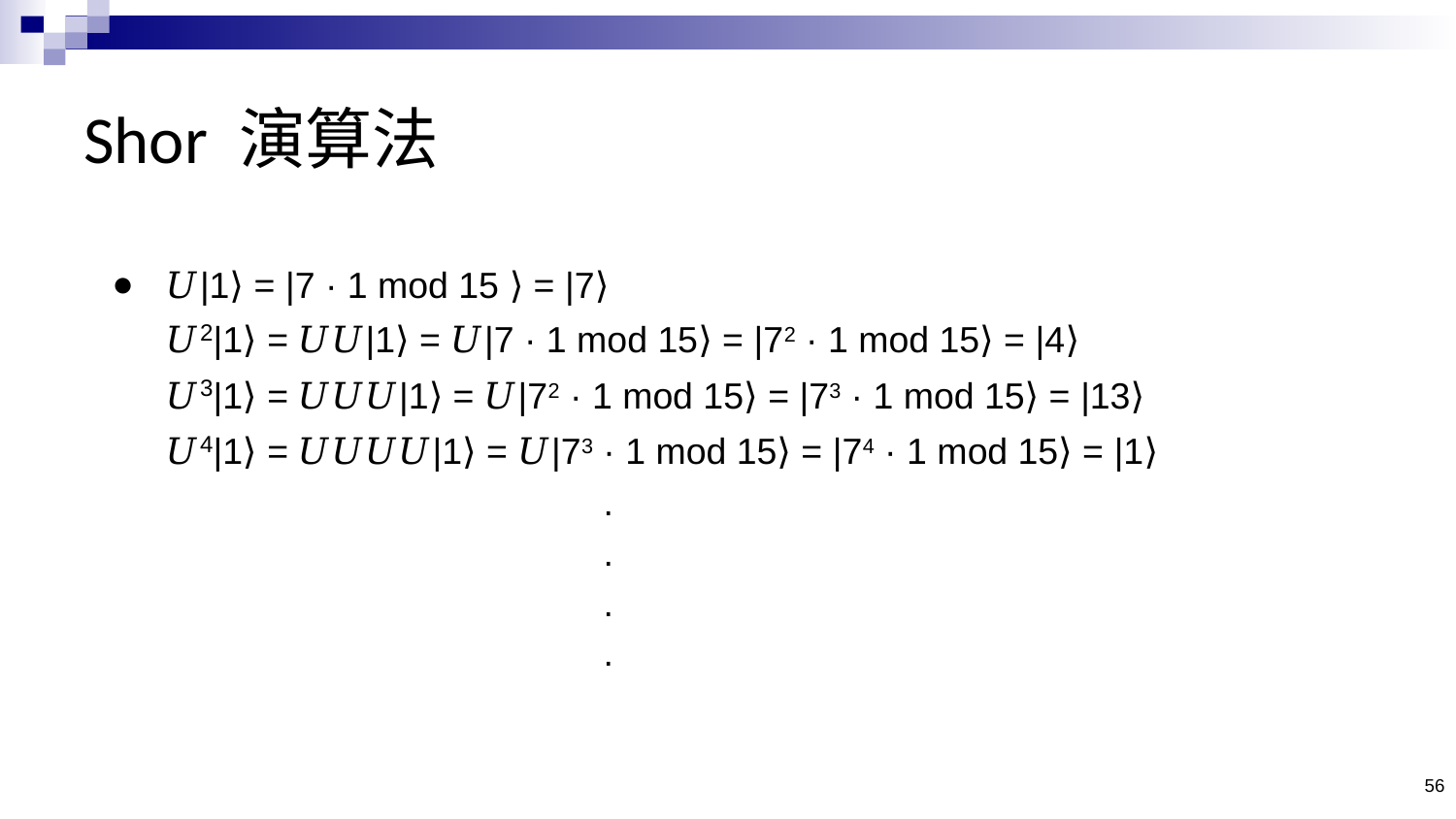

# Shor 演算法
𝑈|1⟩ = |7 · 1 mod 15 ⟩ = |7⟩
𝑈2|1⟩ = 𝑈𝑈|1⟩ = 𝑈|7 · 1 mod 15⟩ = |72 · 1 mod 15⟩ = |4⟩
𝑈3|1⟩ = 𝑈𝑈𝑈|1⟩ = 𝑈|72 · 1 mod 15⟩ = |73 · 1 mod 15⟩ = |13⟩
𝑈4|1⟩ = 𝑈𝑈𝑈𝑈|1⟩ = 𝑈|73 · 1 mod 15⟩ = |74 · 1 mod 15⟩ = |1⟩
.
.
.
.
56